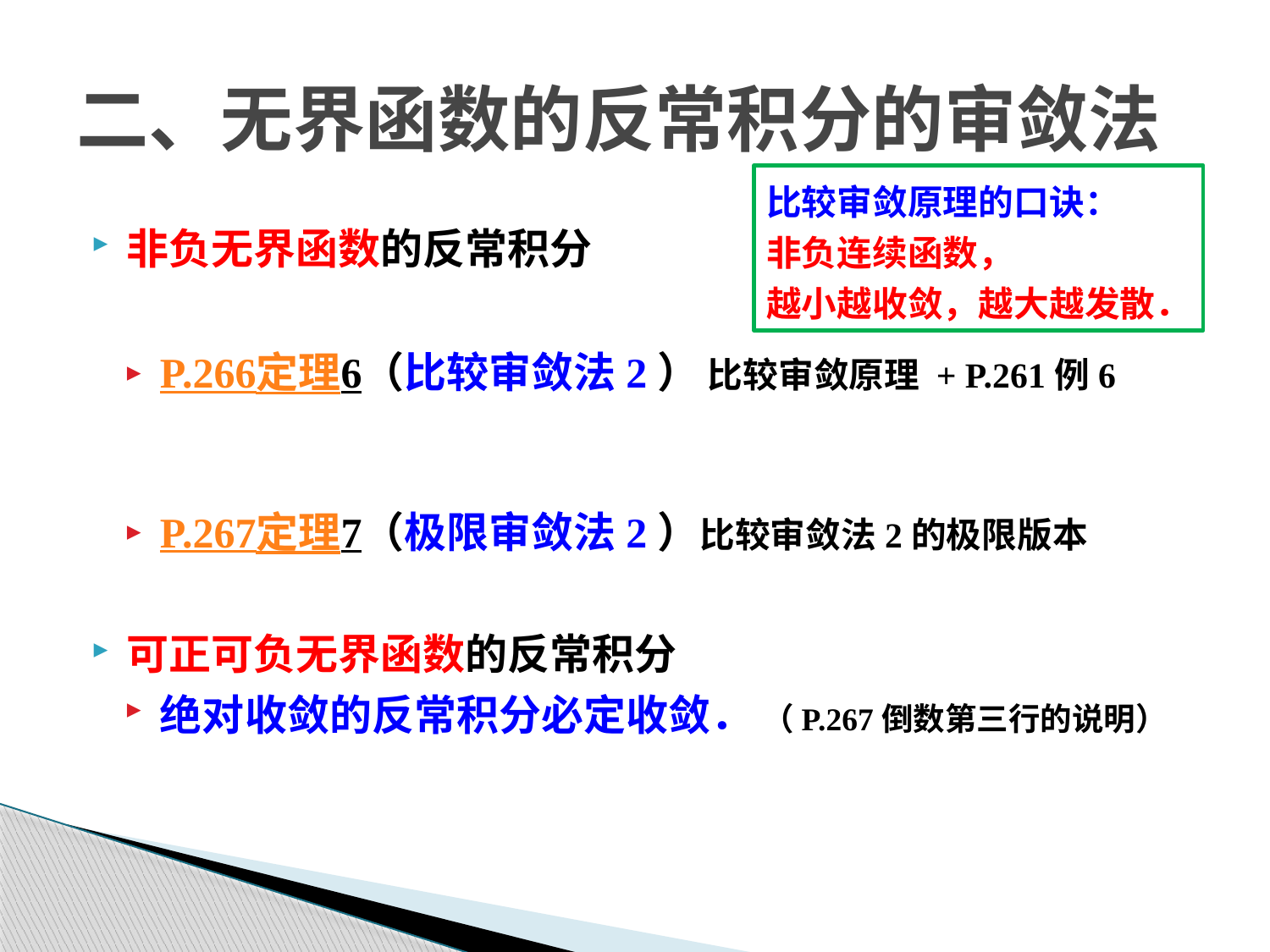

# 二、无界函数的反常积分的审敛法
比较审敛原理的口诀：
非负连续函数，
越小越收敛，越大越发散．
非负无界函数的反常积分

P.266定理6（比较审敛法2） 比较审敛原理 + P.261例6

P.267定理7（极限审敛法2）比较审敛法2的极限版本

可正可负无界函数的反常积分
绝对收敛的反常积分必定收敛． （P.267倒数第三行的说明）